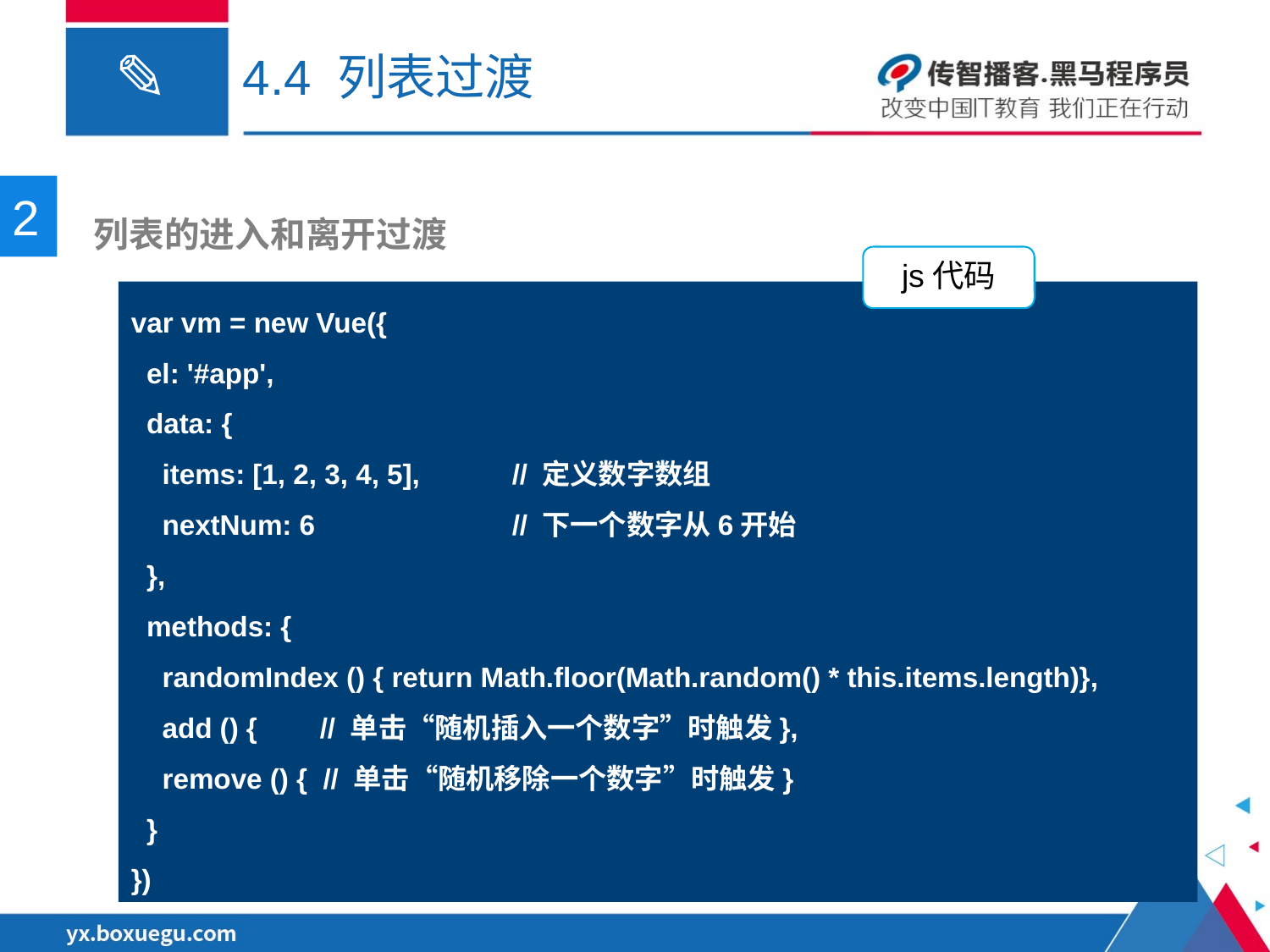

# 4.4 列表过渡

2
  列表的进入和离开过渡
js代码
var vm = new Vue({
  el: '#app',
  data: {
    items: [1, 2, 3, 4, 5],	// 定义数字数组
    nextNum: 6		// 下一个数字从6开始
  },
  methods: {
    randomIndex () { return Math.floor(Math.random() * this.items.length)},
    add () {        // 单击“随机插入一个数字”时触发},
    remove () {  // 单击“随机移除一个数字”时触发}
  }
})